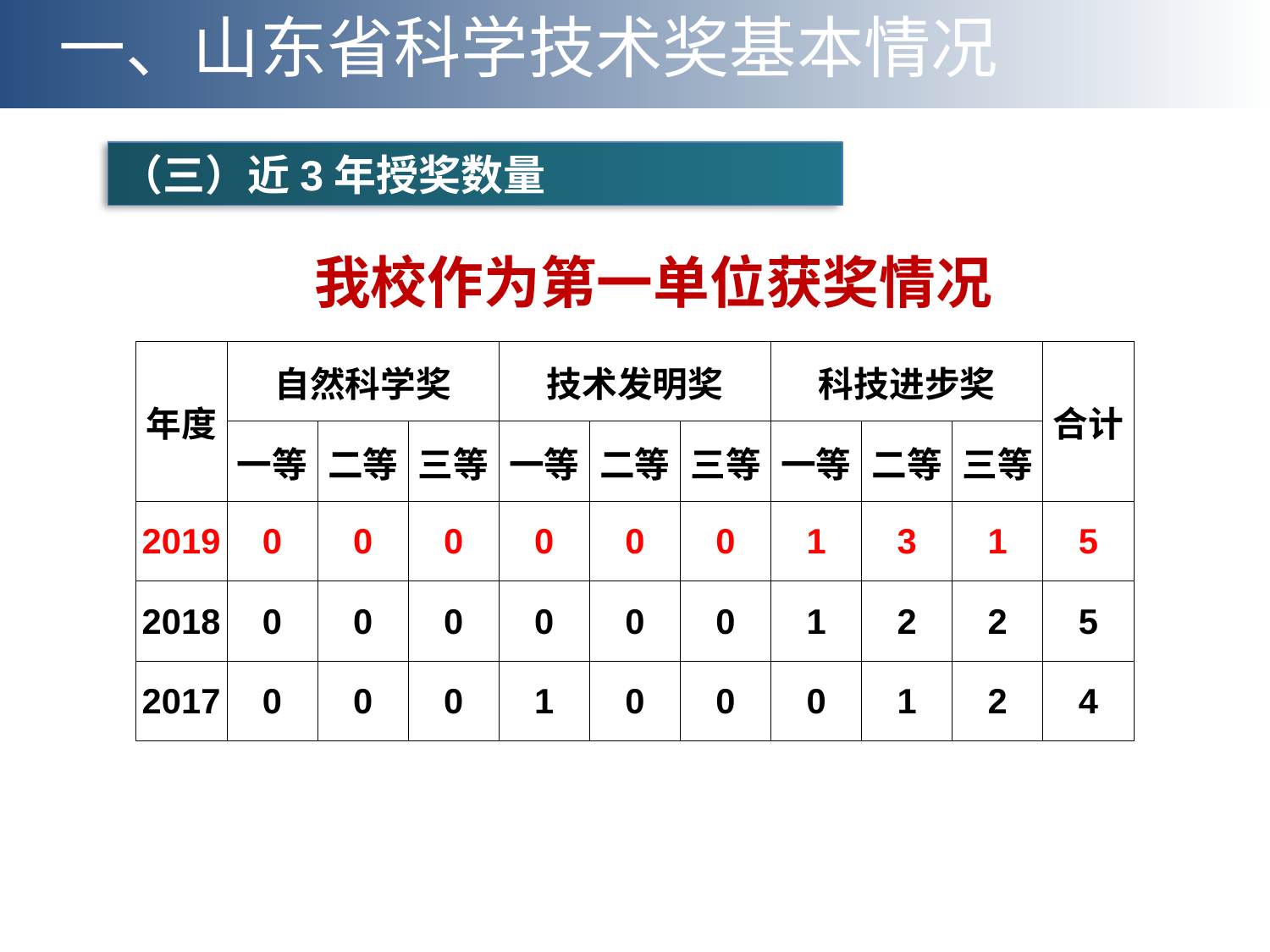

一、山东省科学技术奖基本情况
（三）近3年授奖数量
我校作为第一单位获奖情况
| 年度 | 自然科学奖 |  |  | 技术发明奖 |  |  | 科技进步奖 |  |  | 合计 |
| --- | --- | --- | --- | --- | --- | --- | --- | --- | --- | --- |
|  | 一等 | 二等 | 三等 | 一等 | 二等 | 三等 | 一等 | 二等 | 三等 |  |
| 2019 | 0 | 0 | 0 | 0 | 0 | 0 | 1 | 3 | 1 | 5 |
| 2018 | 0 | 0 | 0 | 0 | 0 | 0 | 1 | 2 | 2 | 5 |
| 2017 | 0 | 0 | 0 | 1 | 0 | 0 | 0 | 1 | 2 | 4 |